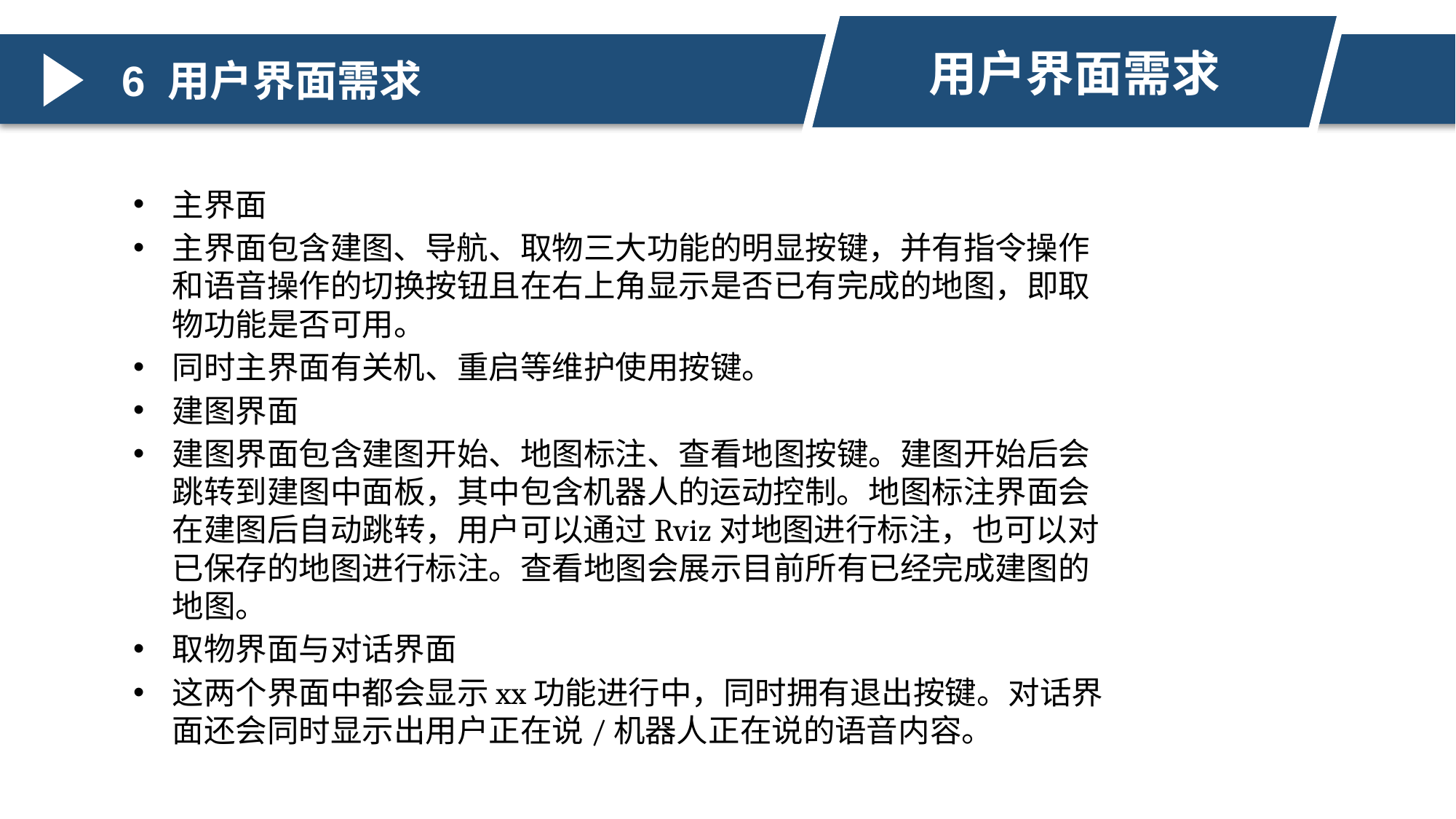

用户界面需求

6 用户界面需求

主界面
主界面包含建图、导航、取物三大功能的明显按键，并有指令操作和语音操作的切换按钮且在右上角显示是否已有完成的地图，即取物功能是否可用。
同时主界面有关机、重启等维护使用按键。
建图界面
建图界面包含建图开始、地图标注、查看地图按键。建图开始后会跳转到建图中面板，其中包含机器人的运动控制。地图标注界面会在建图后自动跳转，用户可以通过Rviz对地图进行标注，也可以对已保存的地图进行标注。查看地图会展示目前所有已经完成建图的地图。
取物界面与对话界面
这两个界面中都会显示xx功能进行中，同时拥有退出按键。对话界面还会同时显示出用户正在说/机器人正在说的语音内容。